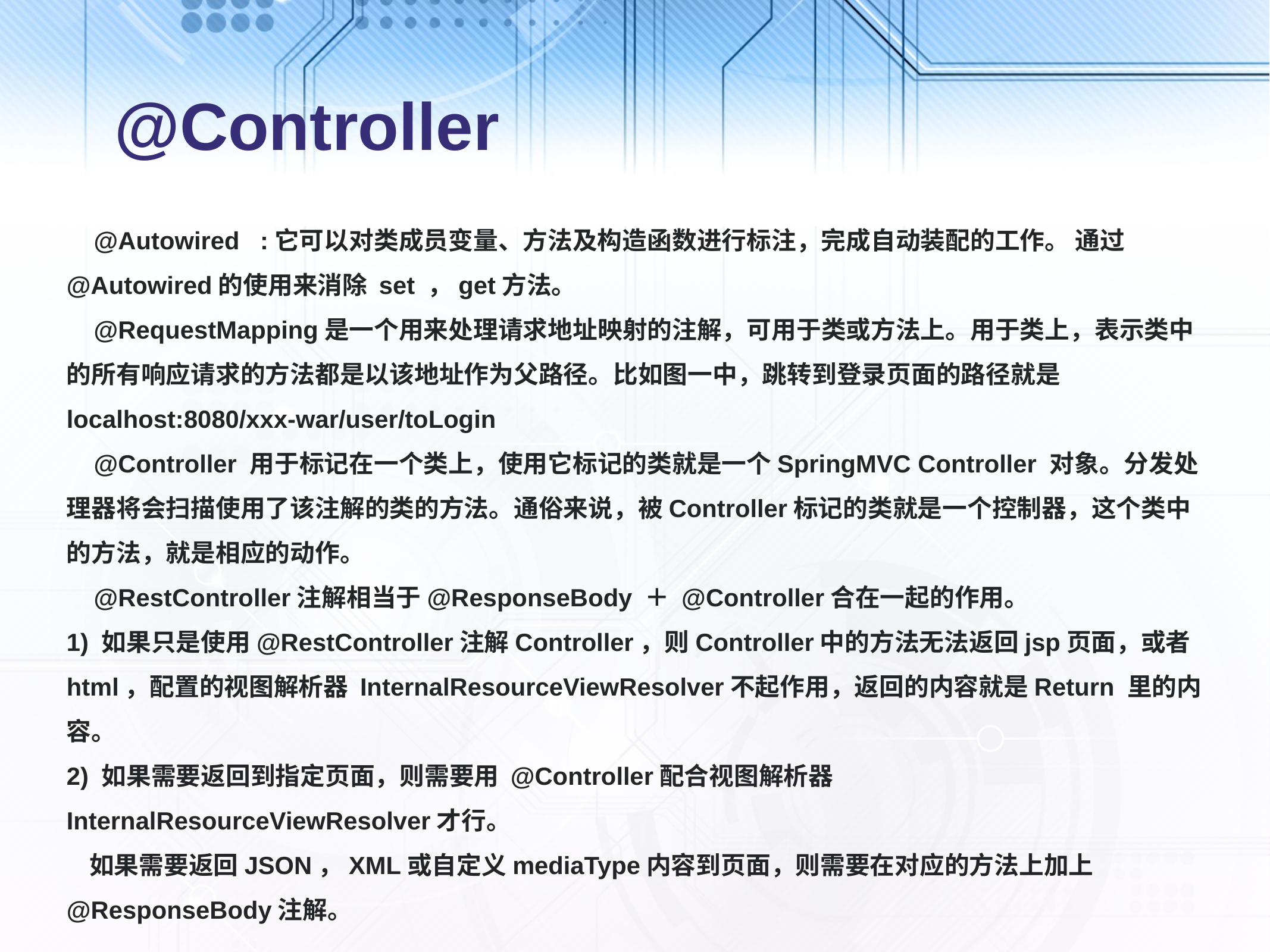

# @Controller
    @Autowired   :它可以对类成员变量、方法及构造函数进行标注，完成自动装配的工作。 通过 @Autowired的使用来消除 set ，get方法。
    @RequestMapping是一个用来处理请求地址映射的注解，可用于类或方法上。用于类上，表示类中的所有响应请求的方法都是以该地址作为父路径。比如图一中，跳转到登录页面的路径就是localhost:8080/xxx-war/user/toLogin
    @Controller 用于标记在一个类上，使用它标记的类就是一个SpringMVC Controller 对象。分发处理器将会扫描使用了该注解的类的方法。通俗来说，被Controller标记的类就是一个控制器，这个类中的方法，就是相应的动作。
    @RestController注解相当于@ResponseBody ＋ @Controller合在一起的作用。
1) 如果只是使用@RestController注解Controller，则Controller中的方法无法返回jsp页面，或者html，配置的视图解析器 InternalResourceViewResolver不起作用，返回的内容就是Return 里的内容。
2) 如果需要返回到指定页面，则需要用 @Controller配合视图解析器InternalResourceViewResolver才行。
   如果需要返回JSON，XML或自定义mediaType内容到页面，则需要在对应的方法上加上@ResponseBody注解。